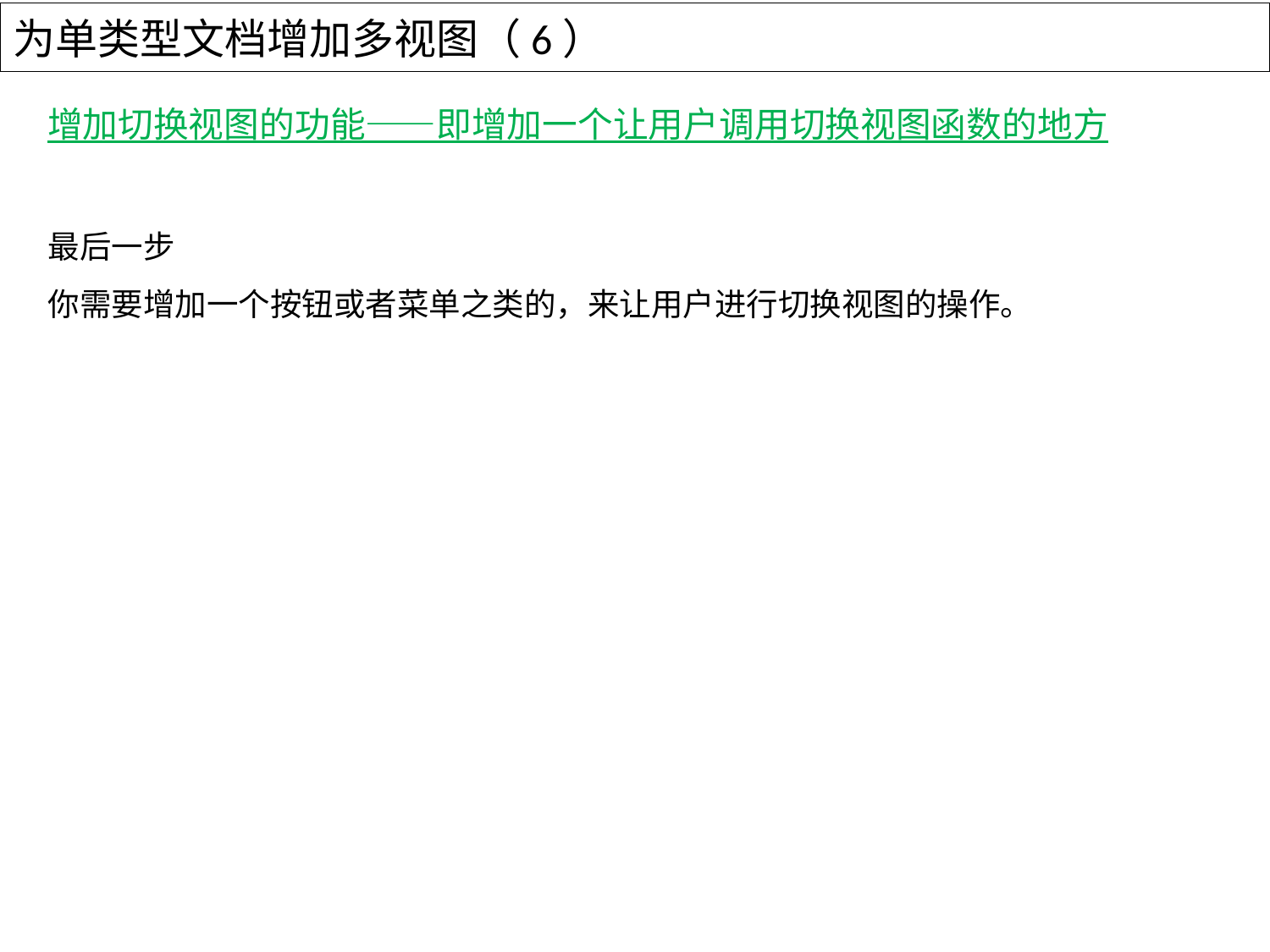

# 为单类型文档增加多视图（6）
增加切换视图的功能——即增加一个让用户调用切换视图函数的地方

最后一步
你需要增加一个按钮或者菜单之类的，来让用户进行切换视图的操作。